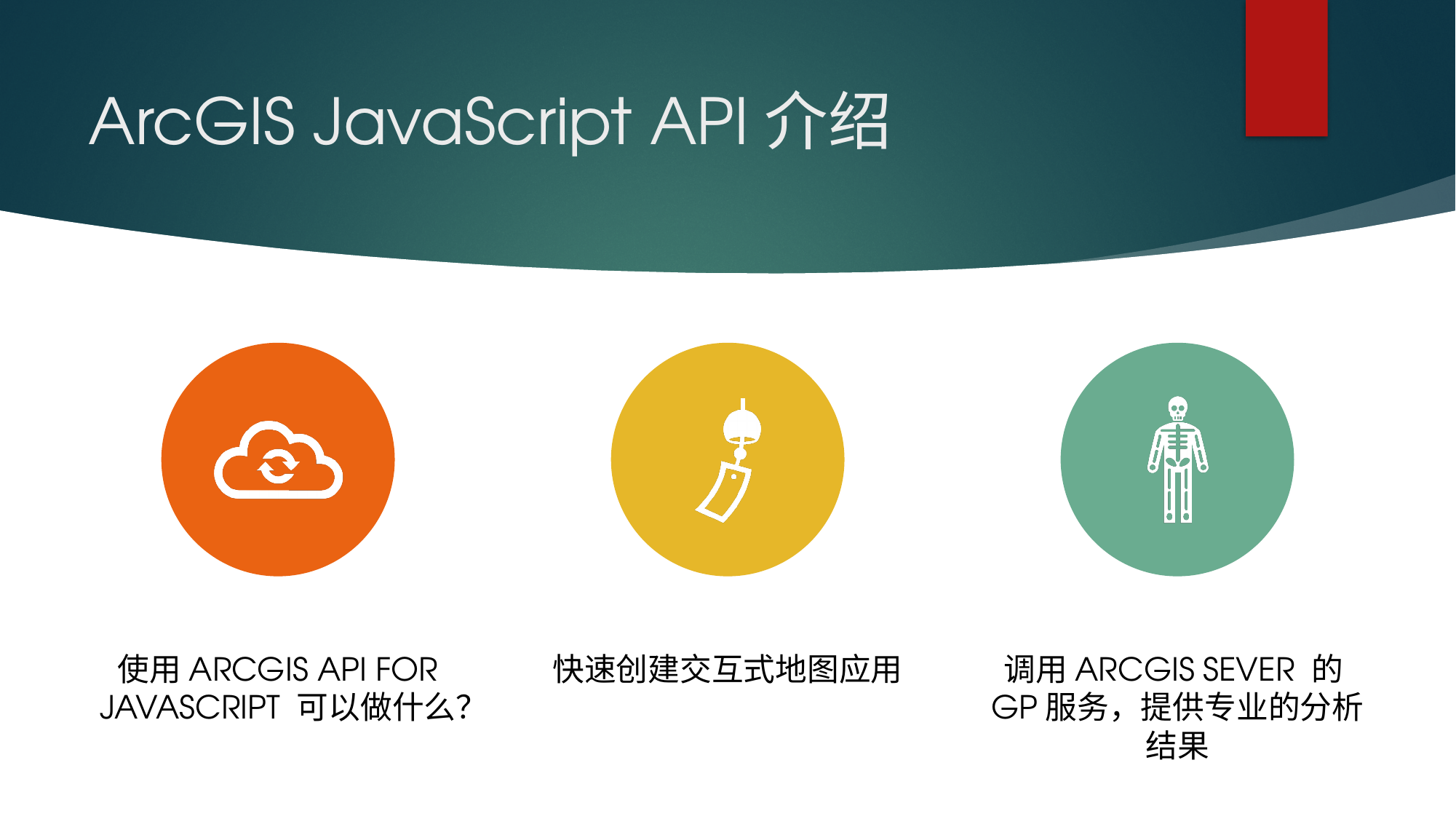

# ArcGIS JavaScript API介绍

使用ArcGIS API for JavaScript 可以做什么？
快速创建交互式地图应用
调用ArcGIS Sever 的GP服务，提供专业的分析结果